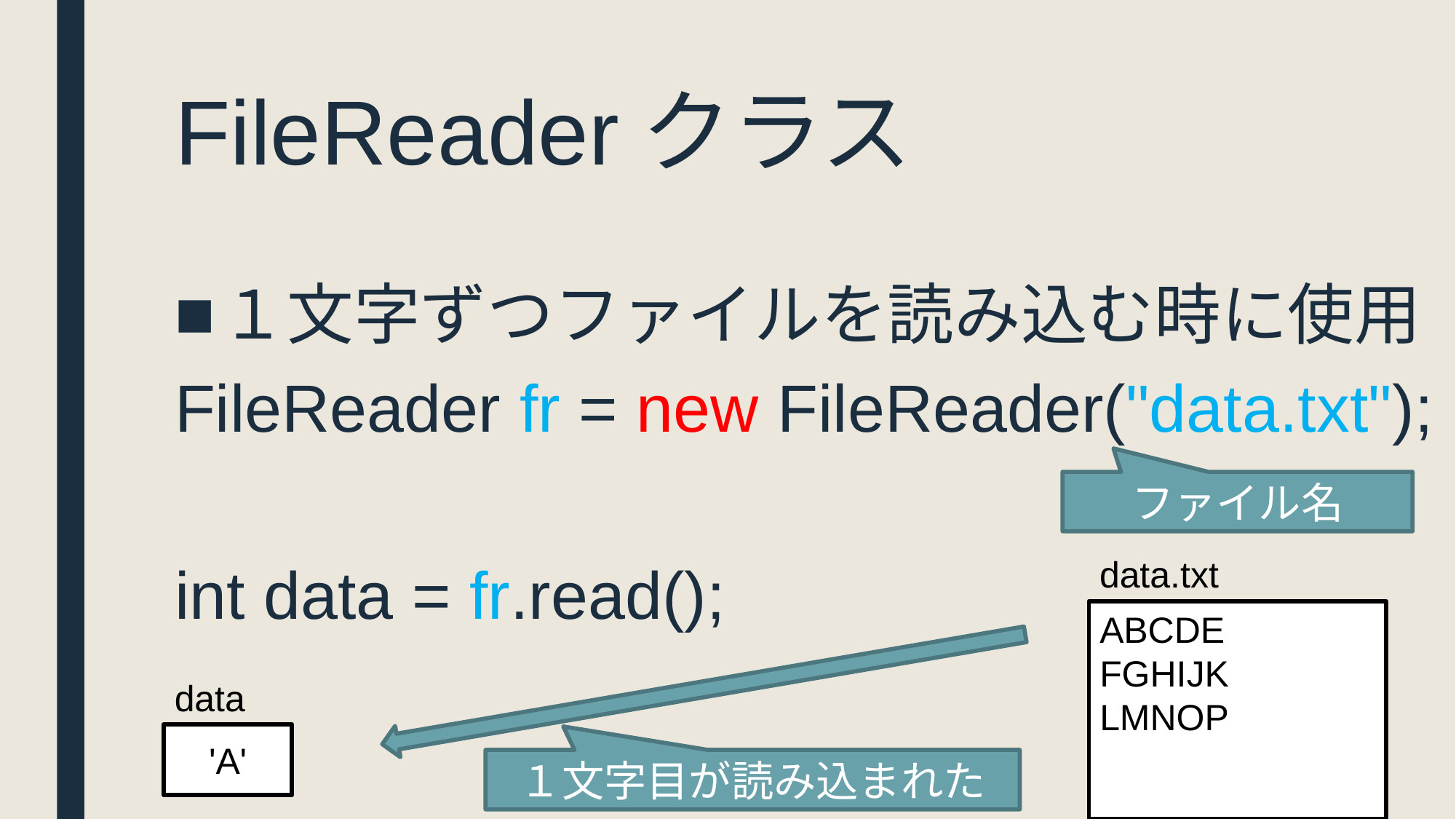

# FileReaderクラス
１文字ずつファイルを読み込む時に使用
FileReader fr = new FileReader("data.txt");

int data = fr.read();
ファイル名
data.txt
ABCDE
FGHIJK
LMNOP
data

'A'
１文字目が読み込まれた